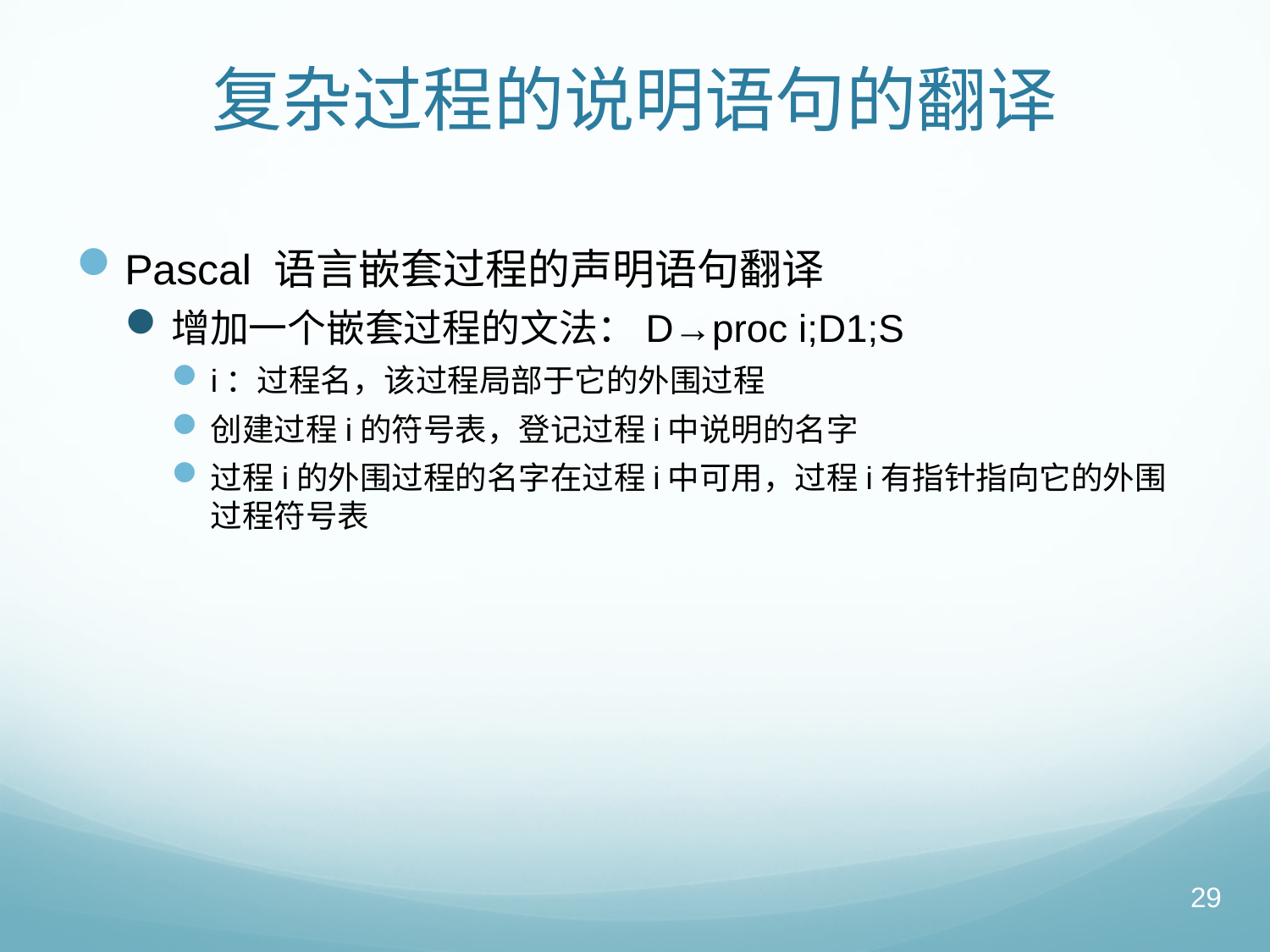

# 复杂过程的说明语句的翻译
Pascal 语言嵌套过程的声明语句翻译
增加一个嵌套过程的文法：D→proc i;D1;S
i：过程名，该过程局部于它的外围过程
创建过程i的符号表，登记过程i中说明的名字
过程i的外围过程的名字在过程i中可用，过程i有指针指向它的外围过程符号表
29